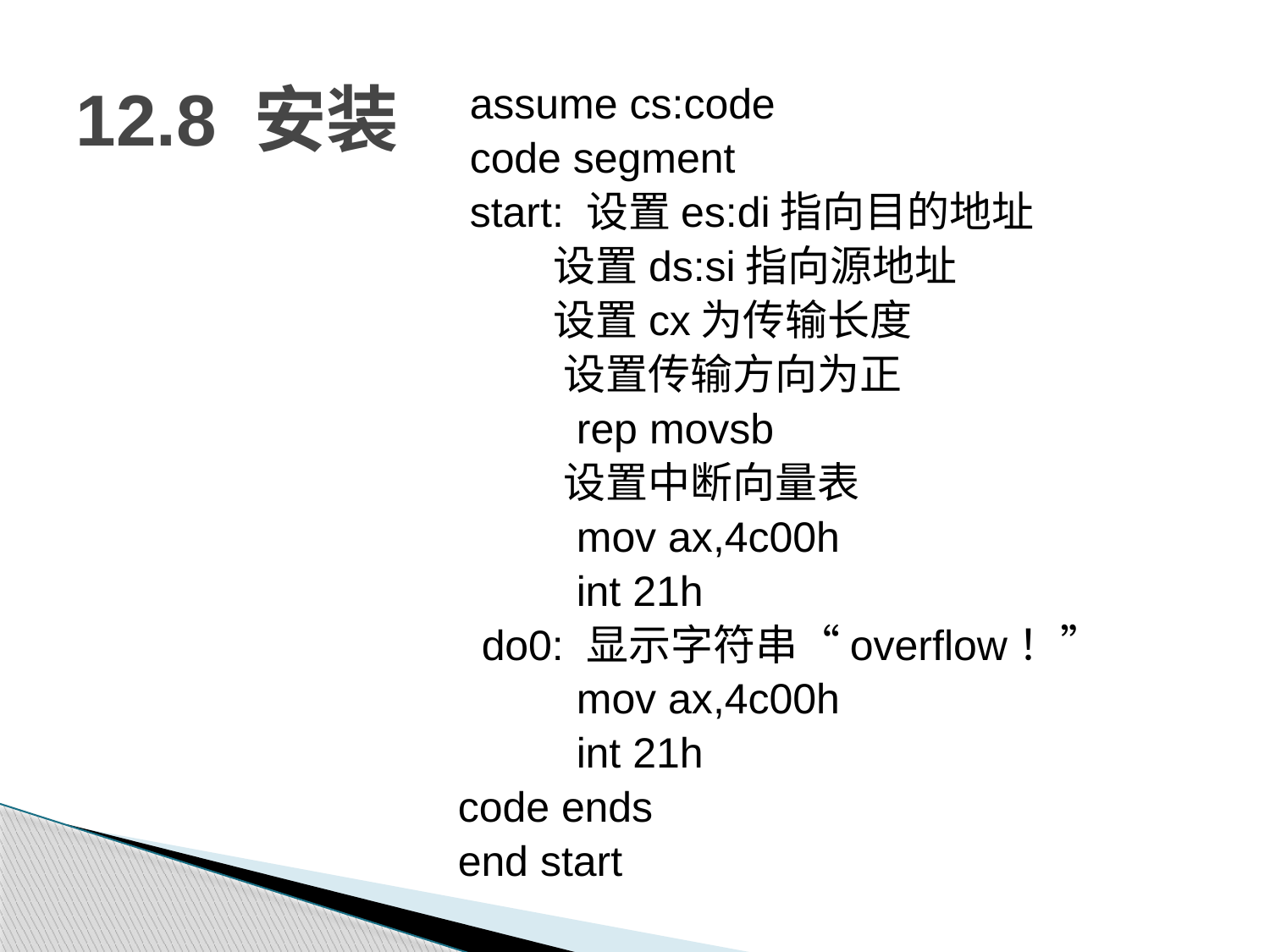

# 12.8 安装
 assume cs:code
 code segment
 start: 设置es:di指向目的地址
         设置ds:si指向源地址
         设置cx为传输长度
          设置传输方向为正
          rep movsb
          设置中断向量表
          mov ax,4c00h
          int 21h
  do0: 显示字符串“overflow！”
          mov ax,4c00h
          int 21h
code ends
end start